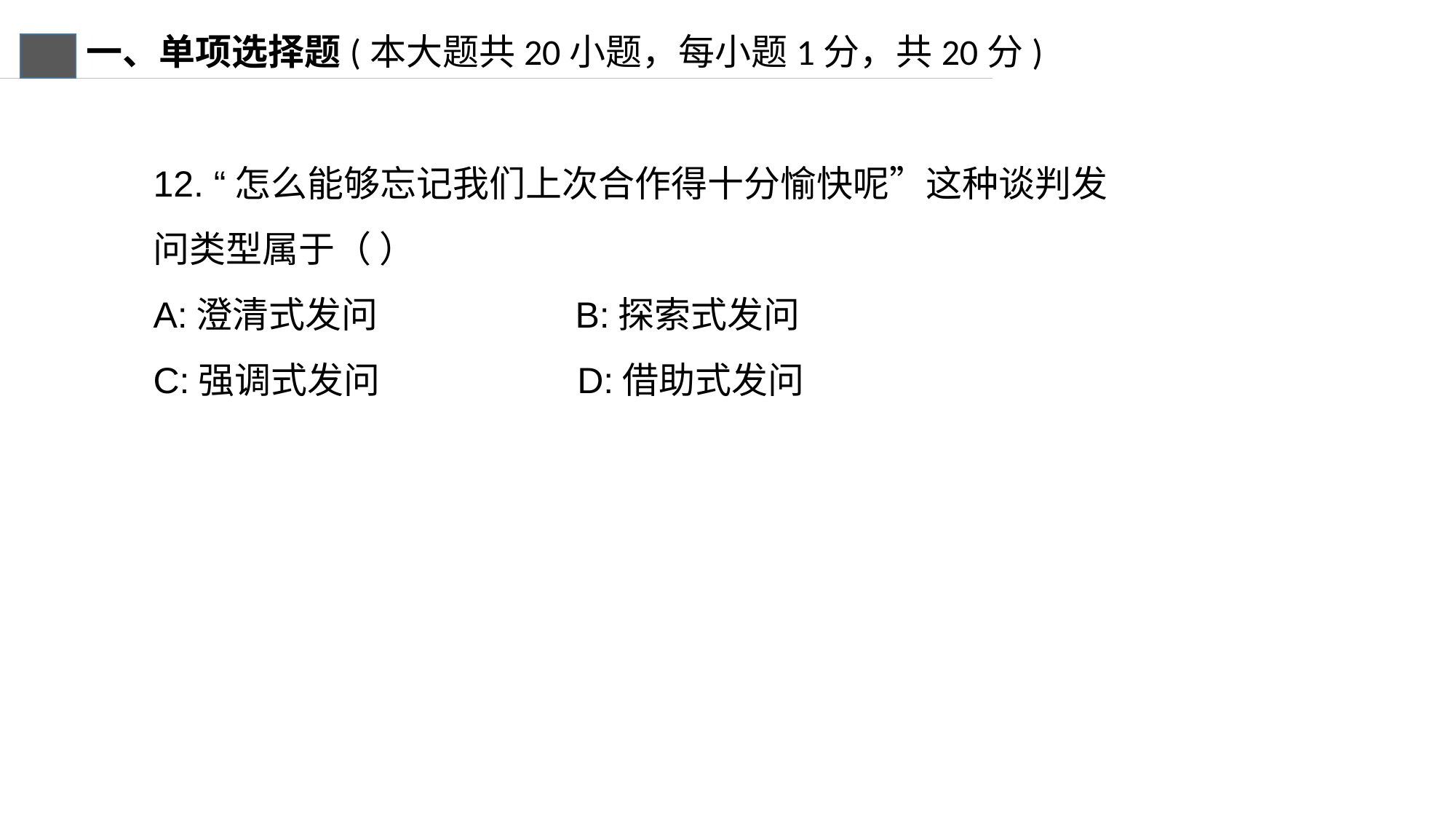

一、单项选择题(本大题共20小题，每小题1分，共20分)

12. “怎么能够忘记我们上次合作得十分愉快呢”这种谈判发问类型属于（ ）
A:澄清式发问                       B:探索式发问
C:强调式发问                       D:借助式发问